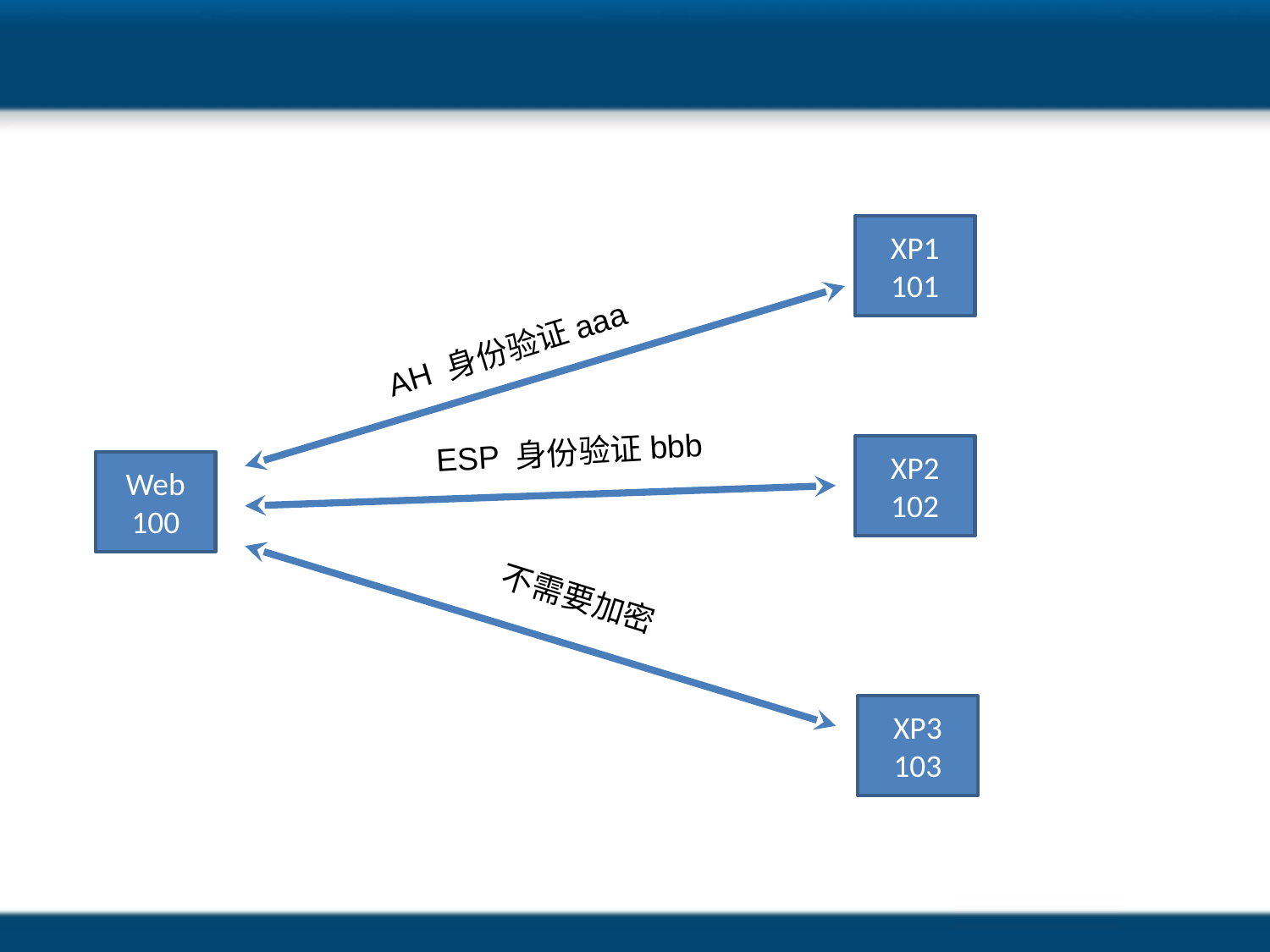

XP1
101
AH 身份验证aaa
ESP 身份验证bbb
XP2
102
Web
100
不需要加密
XP3
103